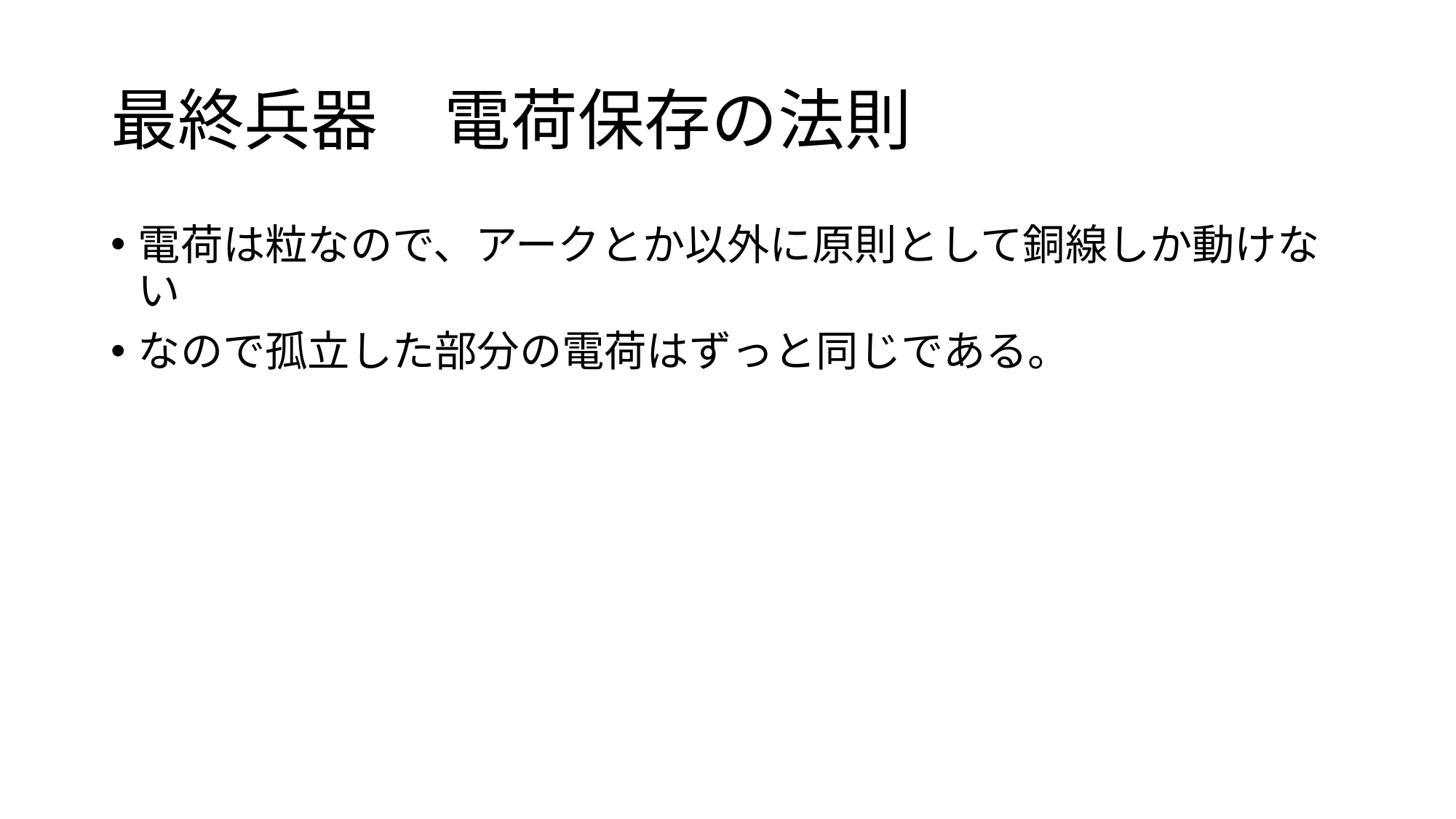

# 最終兵器　電荷保存の法則
電荷は粒なので、アークとか以外に原則として銅線しか動けない
なので孤立した部分の電荷はずっと同じである。